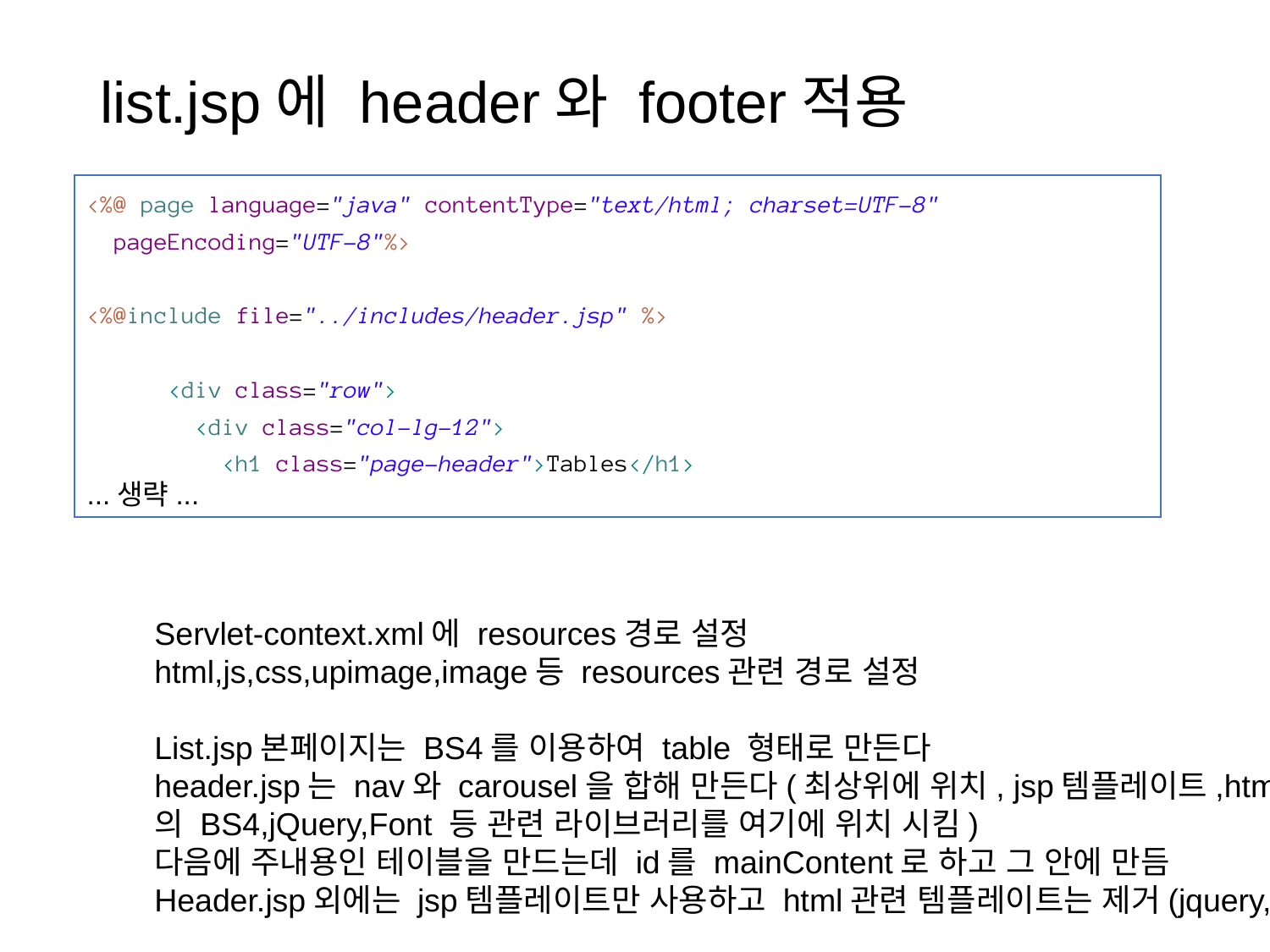

# list.jsp에 header와 footer적용
<%@ page language="java" contentType="text/html; charset=UTF-8"
  pageEncoding="UTF-8"%>

<%@include file="../includes/header.jsp" %>

      <div class="row">
        <div class="col-lg-12">
          <h1 class="page-header">Tables</h1>
...생략...
Servlet-context.xml에 resources경로 설정
html,js,css,upimage,image등 resources관련 경로 설정

List.jsp본페이지는 BS4를 이용하여 table 형태로 만든다
header.jsp는 nav와 carousel을 합해 만든다(최상위에 위치, jsp템플레이트,html템플레이트
의 BS4,jQuery,Font 등 관련 라이브러리를 여기에 위치 시킴)
다음에 주내용인 테이블을 만드는데 id를 mainContent로 하고 그 안에 만듬
Header.jsp외에는 jsp템플레이트만 사용하고 html관련 템플레이트는 제거(jquery, BS4 ,font등 제거)